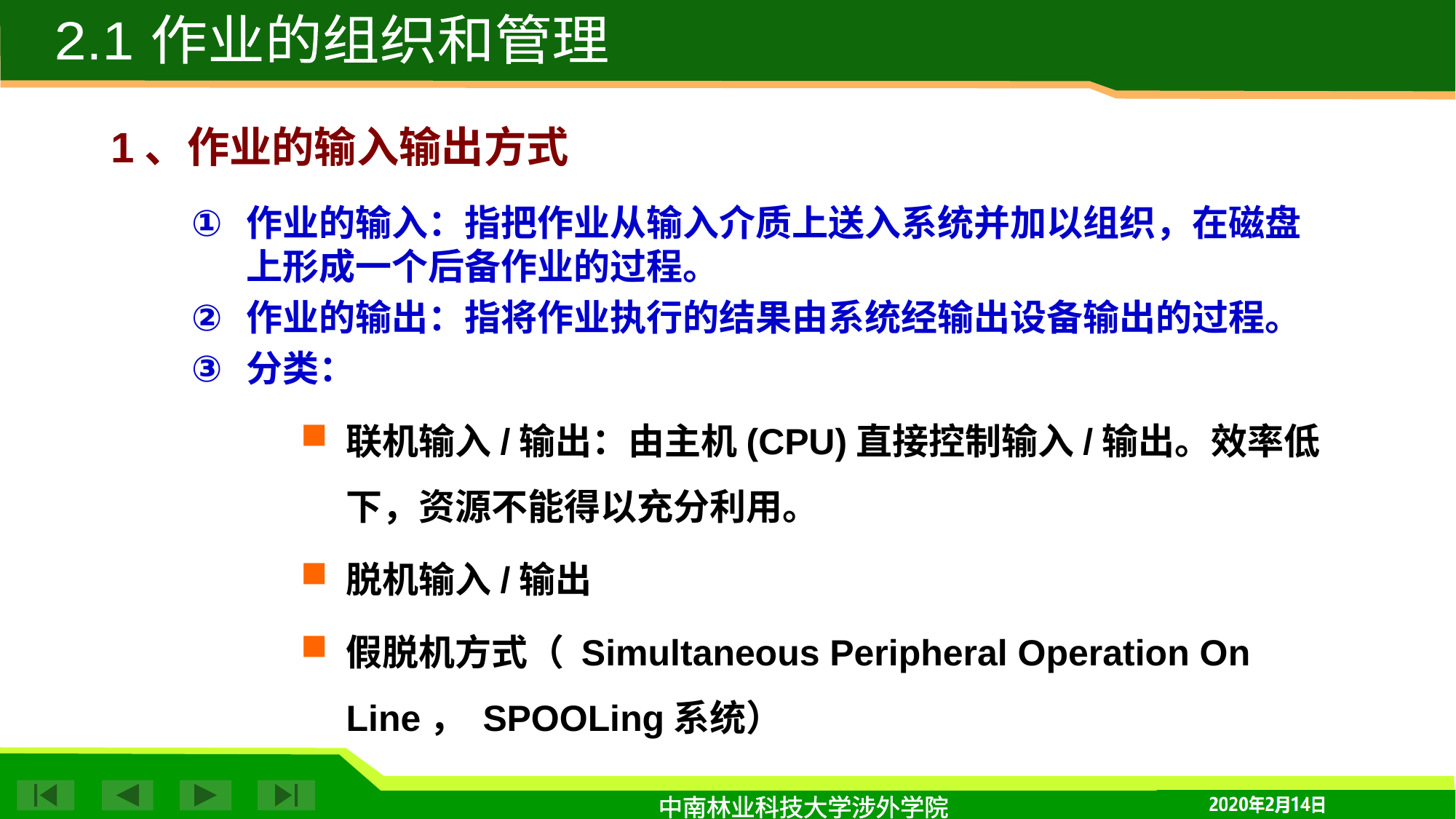

2.1 作业的组织和管理
1、作业的输入输出方式
作业的输入：指把作业从输入介质上送入系统并加以组织，在磁盘上形成一个后备作业的过程。
作业的输出：指将作业执行的结果由系统经输出设备输出的过程。
分类：
联机输入/输出：由主机(CPU)直接控制输入/输出。效率低下，资源不能得以充分利用。
脱机输入/输出
假脱机方式（ Simultaneous Peripheral Operation On Line， SPOOLing系统）